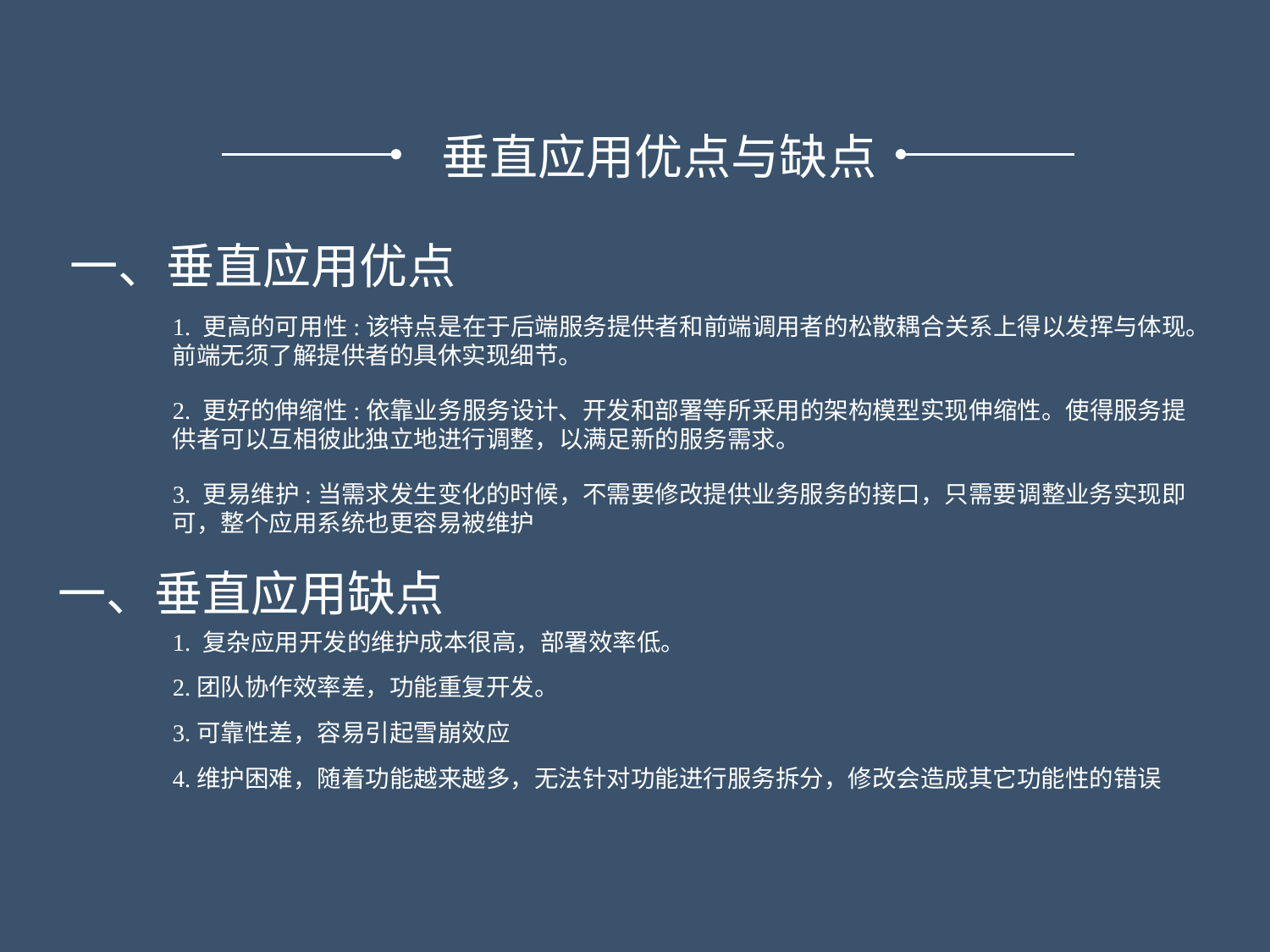

垂直应用优点与缺点

一、垂直应用优点
1. 更高的可用性:该特点是在于后端服务提供者和前端调用者的松散耦合关系上得以发挥与体现。前端无须了解提供者的具休实现细节。
2. 更好的伸缩性:依靠业务服务设计、开发和部署等所采用的架构模型实现伸缩性。使得服务提供者可以互相彼此独立地进行调整，以满足新的服务需求。

3. 更易维护:当需求发生变化的时候，不需要修改提供业务服务的接口，只需要调整业务实现即可，整个应用系统也更容易被维护
一、垂直应用缺点
1. 复杂应用开发的维护成本很高，部署效率低。
2.团队协作效率差，功能重复开发。

3.可靠性差，容易引起雪崩效应
4.维护困难，随着功能越来越多，无法针对功能进行服务拆分，修改会造成其它功能性的错误